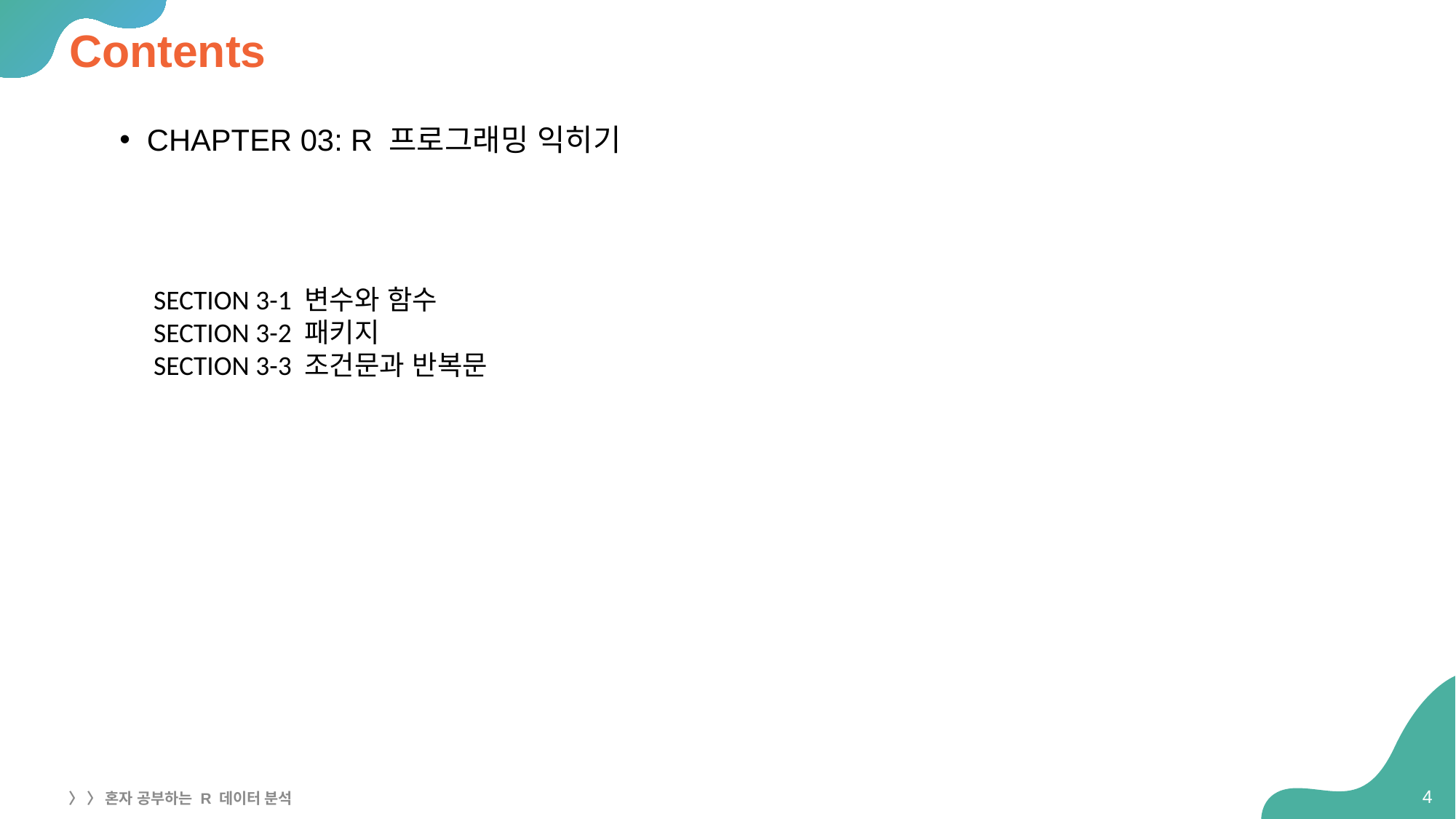

# Contents
CHAPTER 03: R 프로그래밍 익히기

SECTION 3-1 변수와 함수
SECTION 3-2 패키지
SECTION 3-3 조건문과 반복문
4
〉 〉 혼자 공부하는 R 데이터 분석